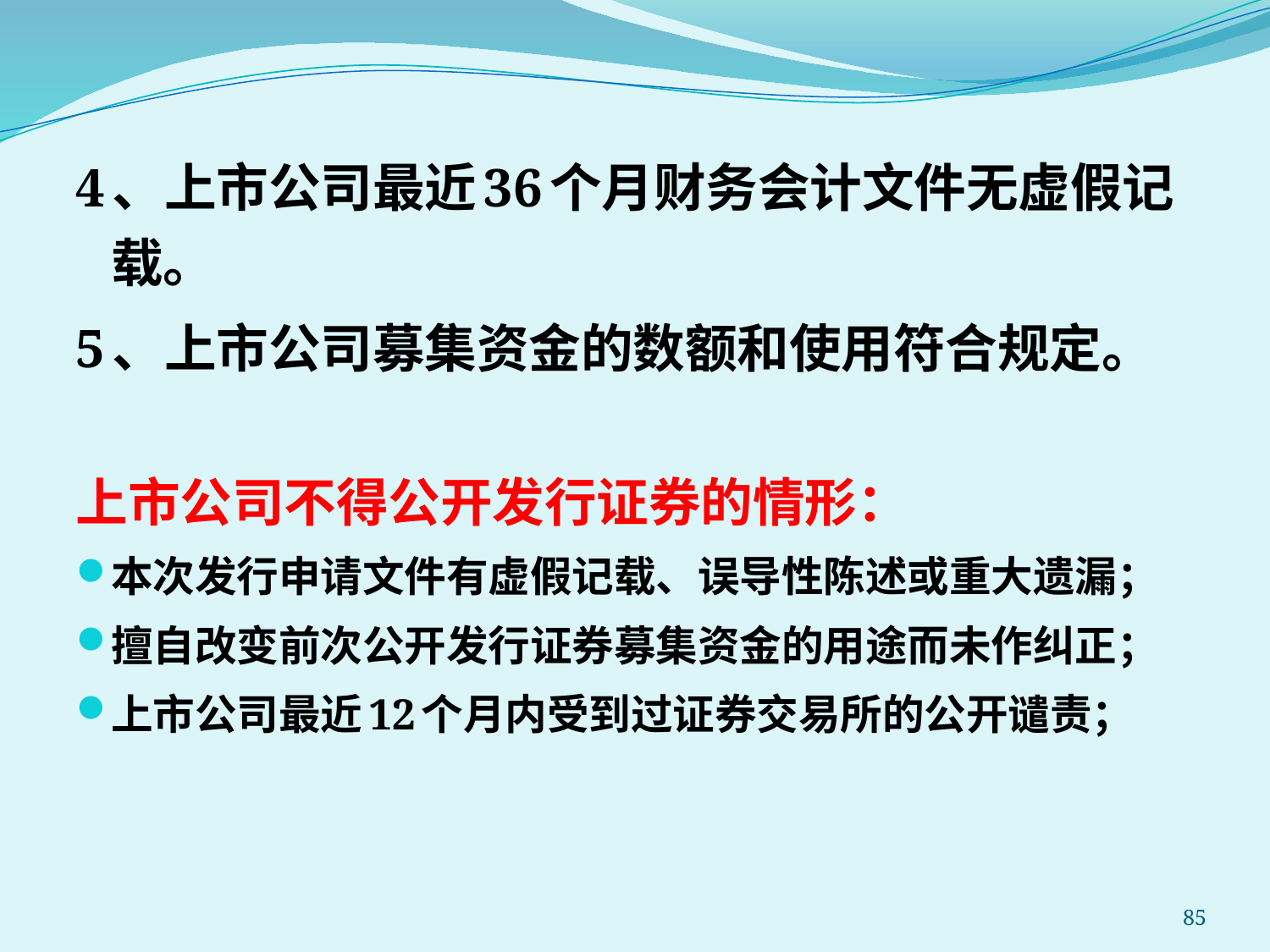

4、上市公司最近36个月财务会计文件无虚假记载。
5、上市公司募集资金的数额和使用符合规定。

上市公司不得公开发行证券的情形：
本次发行申请文件有虚假记载、误导性陈述或重大遗漏；
擅自改变前次公开发行证券募集资金的用途而未作纠正；
上市公司最近12个月内受到过证券交易所的公开谴责；

85